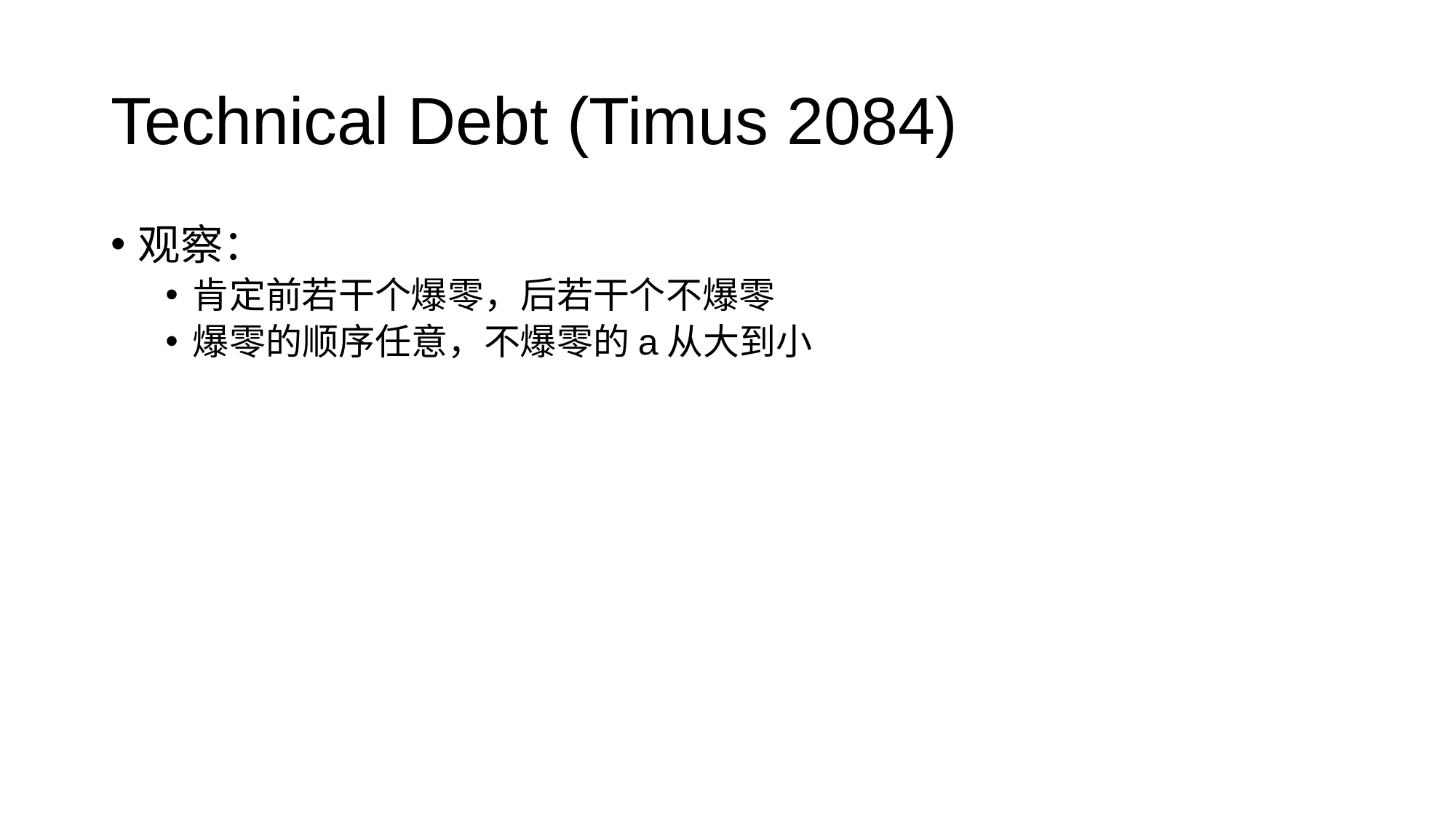

# Technical Debt (Timus 2084)
观察：
肯定前若干个爆零，后若干个不爆零
爆零的顺序任意，不爆零的a从大到小